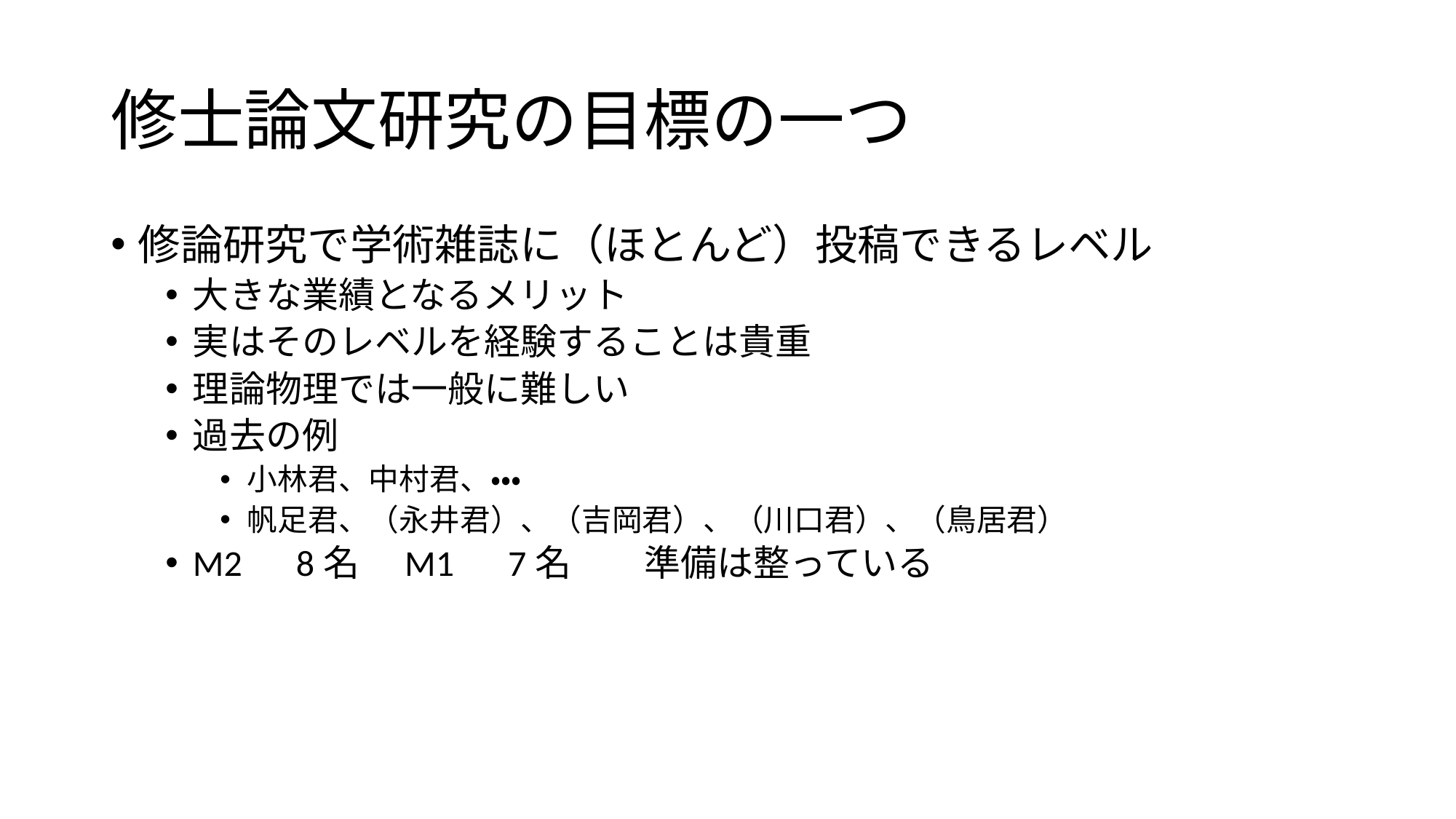

# 修士論文研究の目標の一つ
修論研究で学術雑誌に（ほとんど）投稿できるレベル
大きな業績となるメリット
実はそのレベルを経験することは貴重
理論物理では一般に難しい
過去の例
小林君、中村君、・・・
帆足君、（永井君）、（吉岡君）、（川口君）、（鳥居君）
M2　8名　M1　7名　　準備は整っている